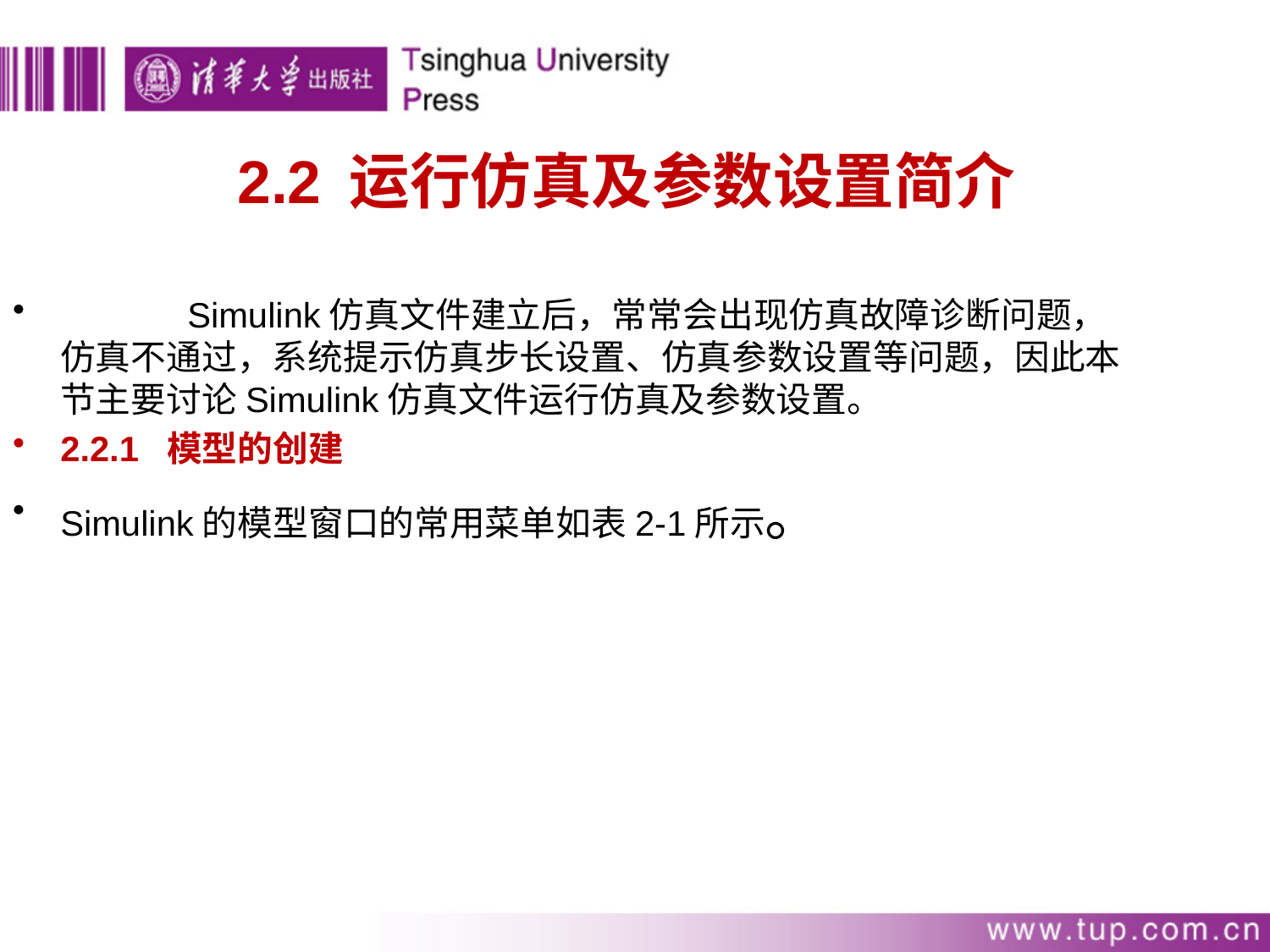

# 2.2 运行仿真及参数设置简介
	Simulink仿真文件建立后，常常会出现仿真故障诊断问题，仿真不通过，系统提示仿真步长设置、仿真参数设置等问题，因此本节主要讨论Simulink仿真文件运行仿真及参数设置。
2.2.1  模型的创建
Simulink的模型窗口的常用菜单如表2-1所示。